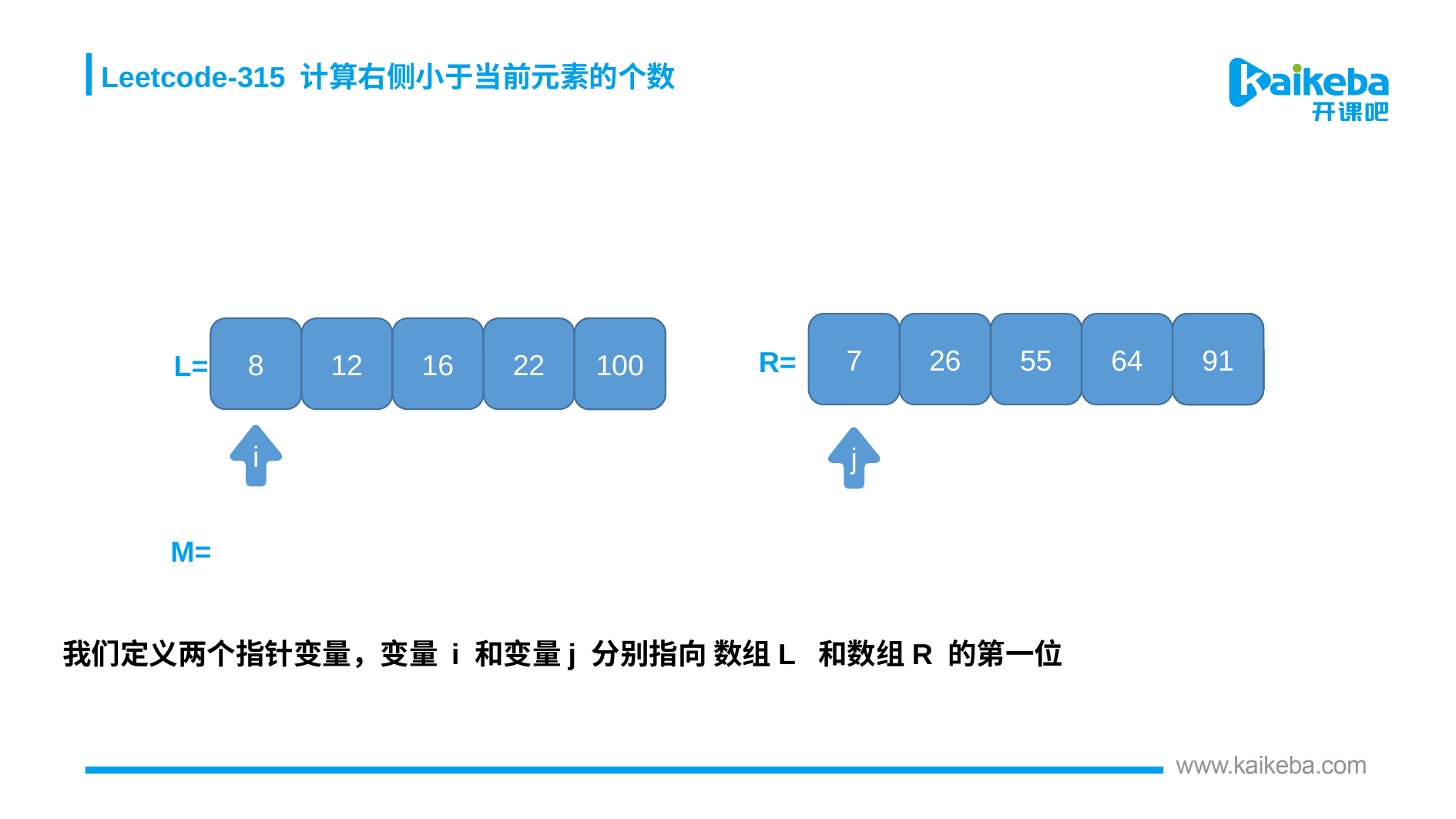

Leetcode-315 计算右侧小于当前元素的个数

7
26
55
64

91
8
12
16
22

100
R=
L=
i
j
M=
我们定义两个指针变量，变量 i 和变量j 分别指向 数组L  和数组R 的第一位